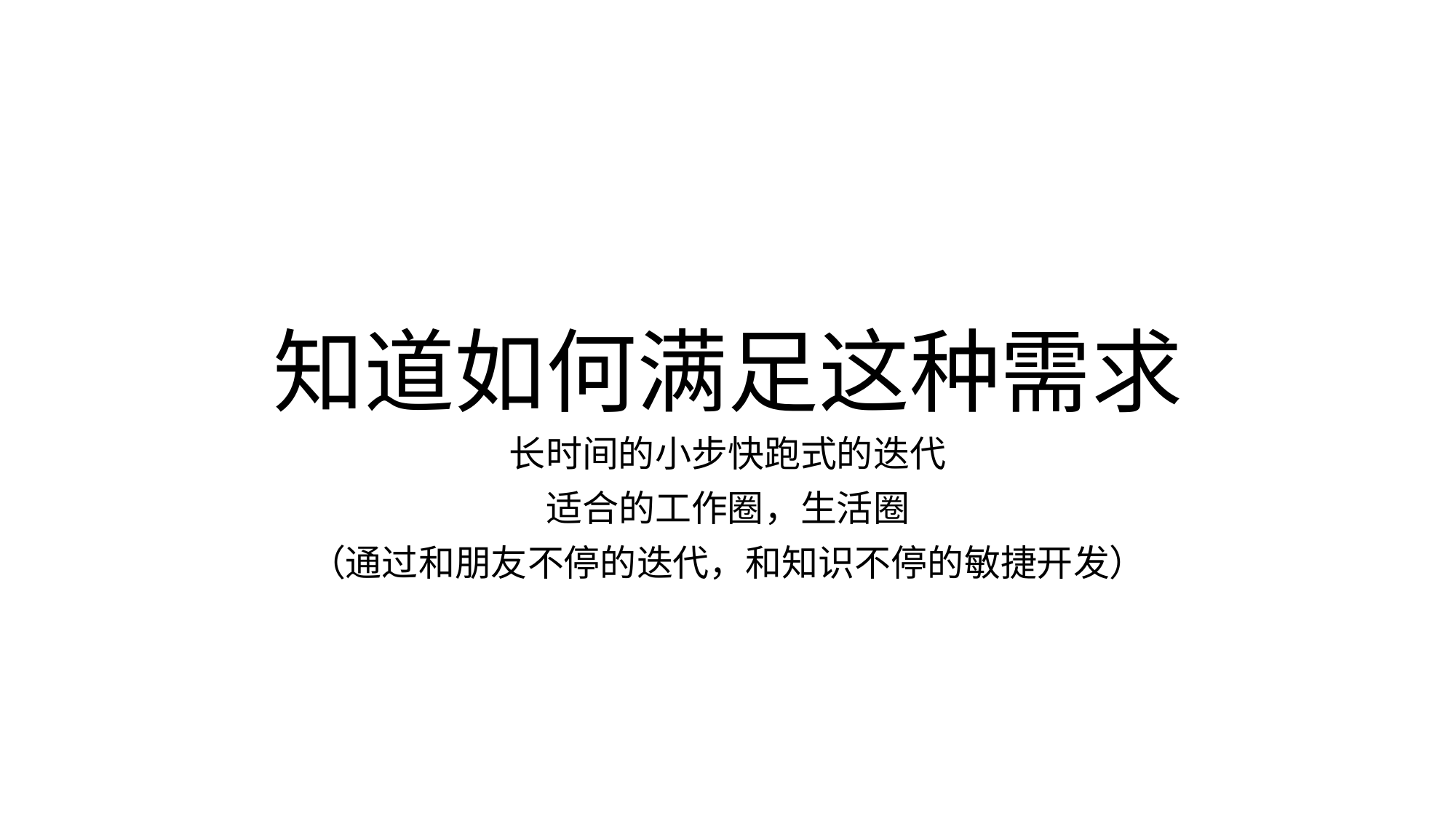

# 知道如何满足这种需求
长时间的小步快跑式的迭代
适合的工作圈，生活圈
（通过和朋友不停的迭代，和知识不停的敏捷开发）